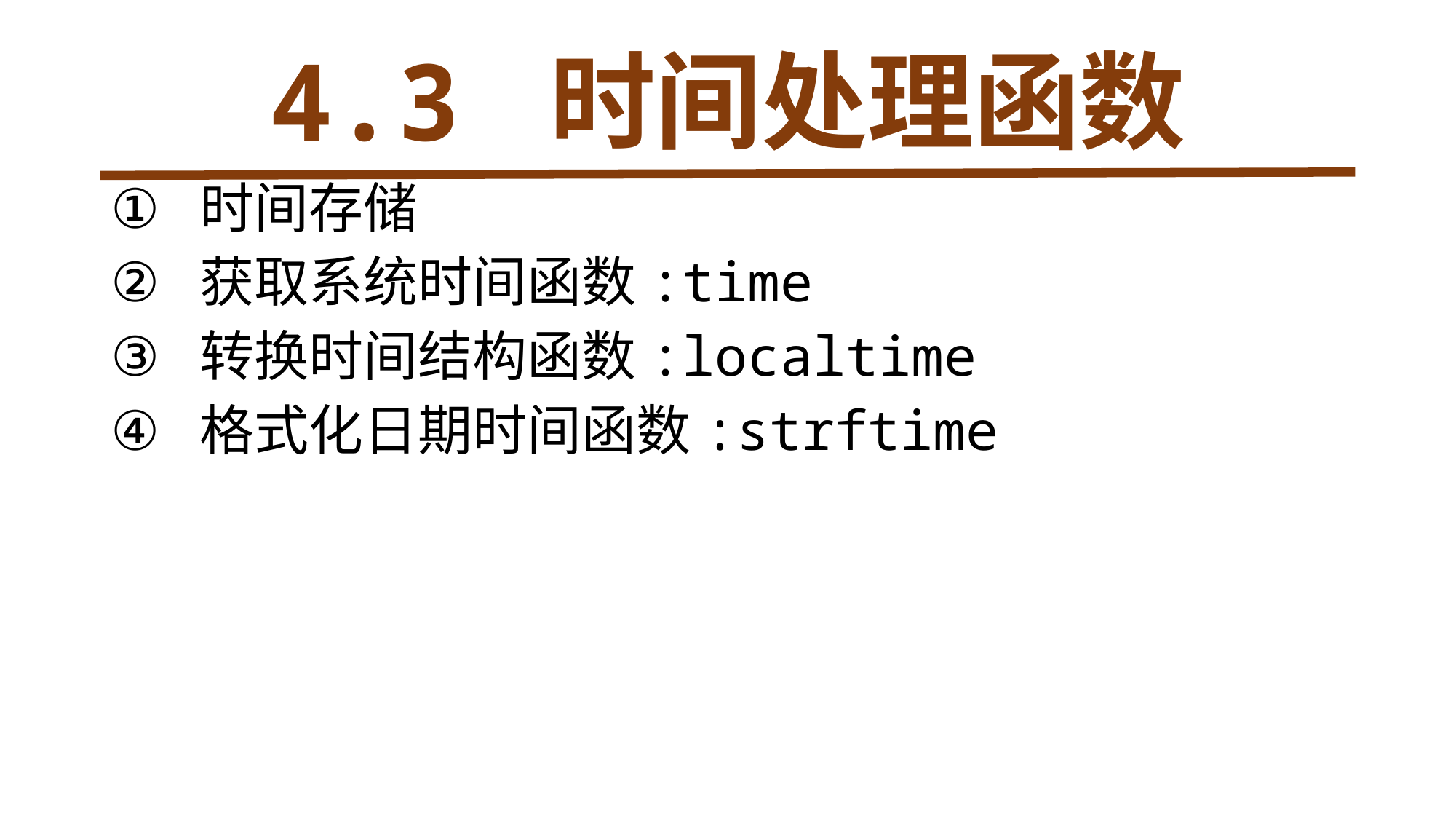

# 4.3 时间处理函数
时间存储
获取系统时间函数:time
转换时间结构函数:localtime
格式化日期时间函数:strftime